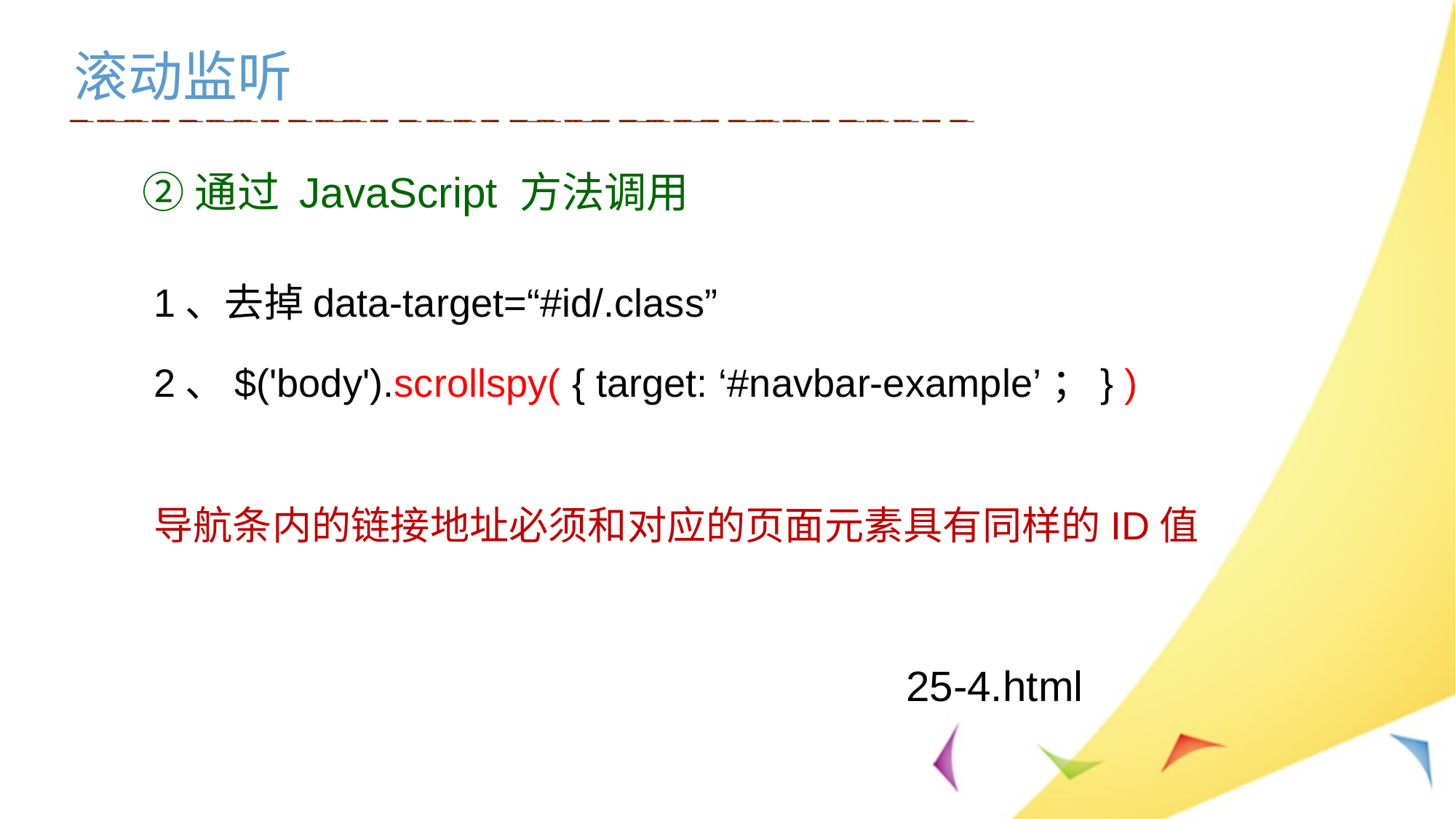

滚动监听
②通过 JavaScript 方法调用
1、去掉data-target=“#id/.class”
2、$('body').scrollspy( { target: ‘#navbar-example’；} )
导航条内的链接地址必须和对应的页面元素具有同样的ID值
25-4.html